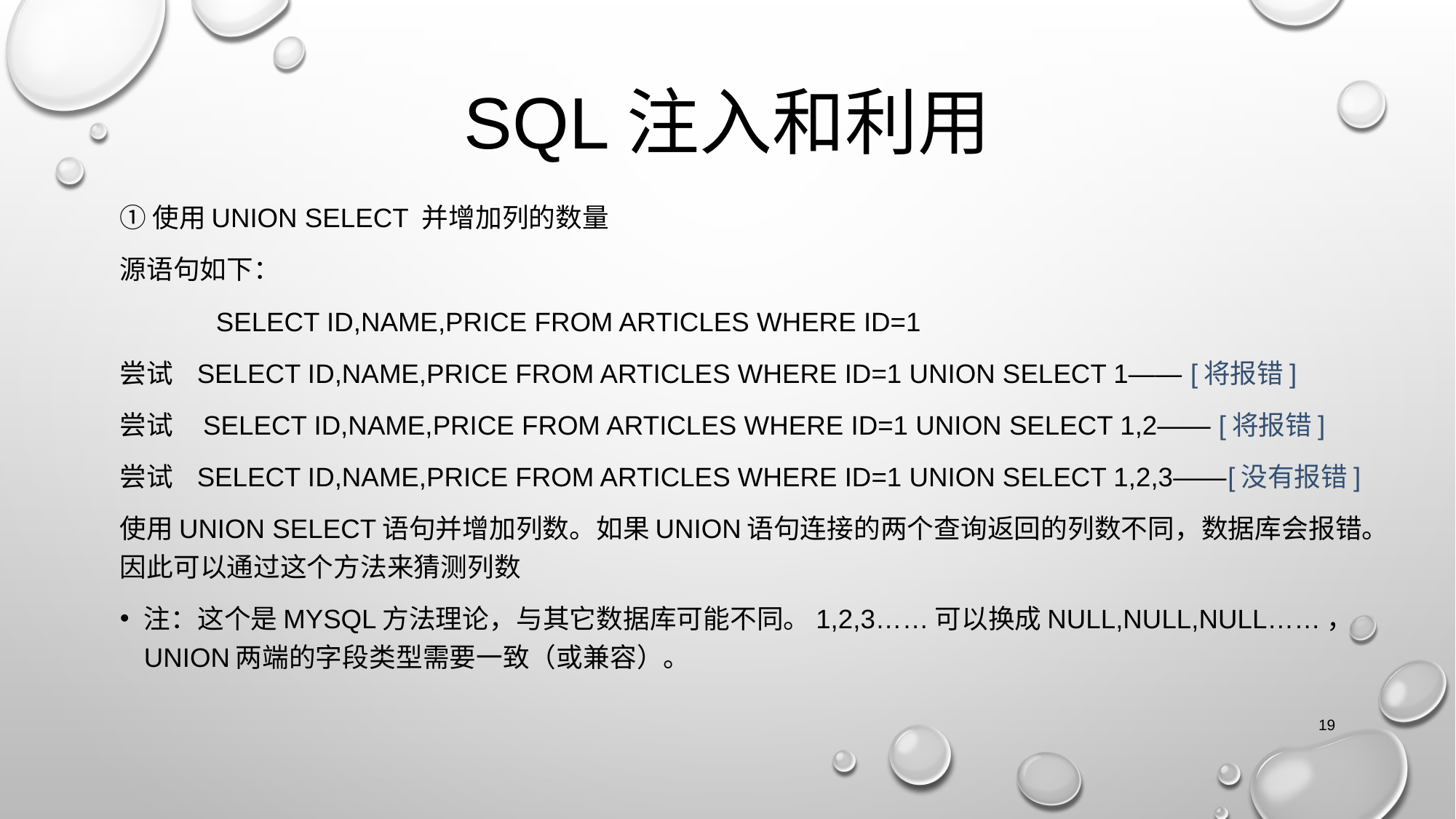

# SQL注入和利用
①使用UNION SELECT 并增加列的数量
源语句如下：
	SELECT id,name,price FROM articles where id=1
尝试   SELECT id,name,price FROM articles where id=1 UNION SELECT 1—— [将报错]
尝试    SELECT id,name,price FROM articles where id=1 UNION SELECT 1,2—— [将报错]
尝试   SELECT id,name,price FROM articles where id=1 UNION SELECT 1,2,3——[没有报错]
使用UNION SELECT语句并增加列数。如果UNION语句连接的两个查询返回的列数不同，数据库会报错。因此可以通过这个方法来猜测列数
注：这个是MYSQL方法理论，与其它数据库可能不同。1,2,3……可以换成null,null,null……，UNION两端的字段类型需要一致（或兼容）。

19